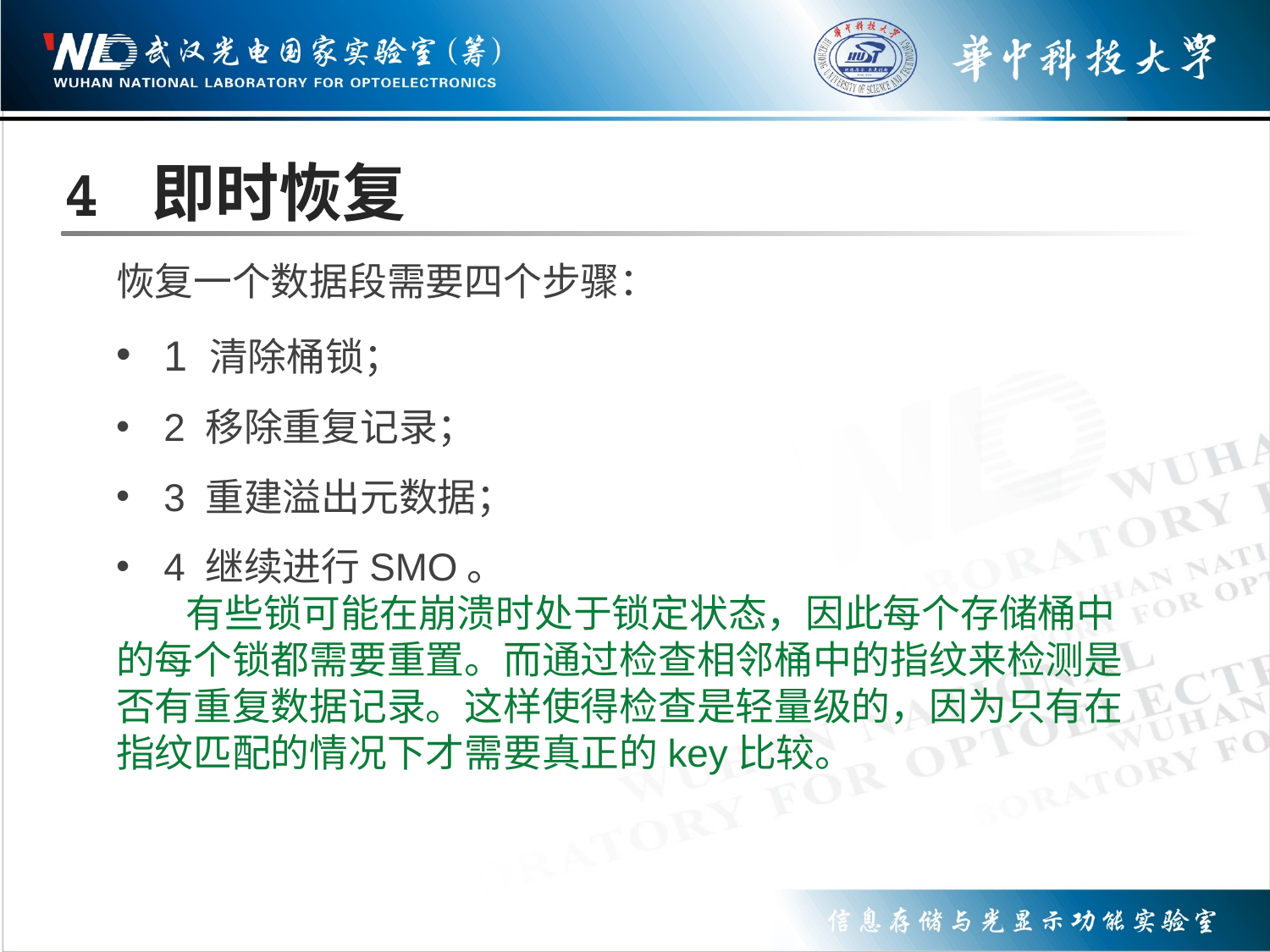

4 即时恢复
恢复一个数据段需要四个步骤：
1 清除桶锁；
2 移除重复记录；
3 重建溢出元数据；
4 继续进行SMO。
       有些锁可能在崩溃时处于锁定状态，因此每个存储桶中的每个锁都需要重置。而通过检查相邻桶中的指纹来检测是否有重复数据记录。这样使得检查是轻量级的，因为只有在指纹匹配的情况下才需要真正的key比较。